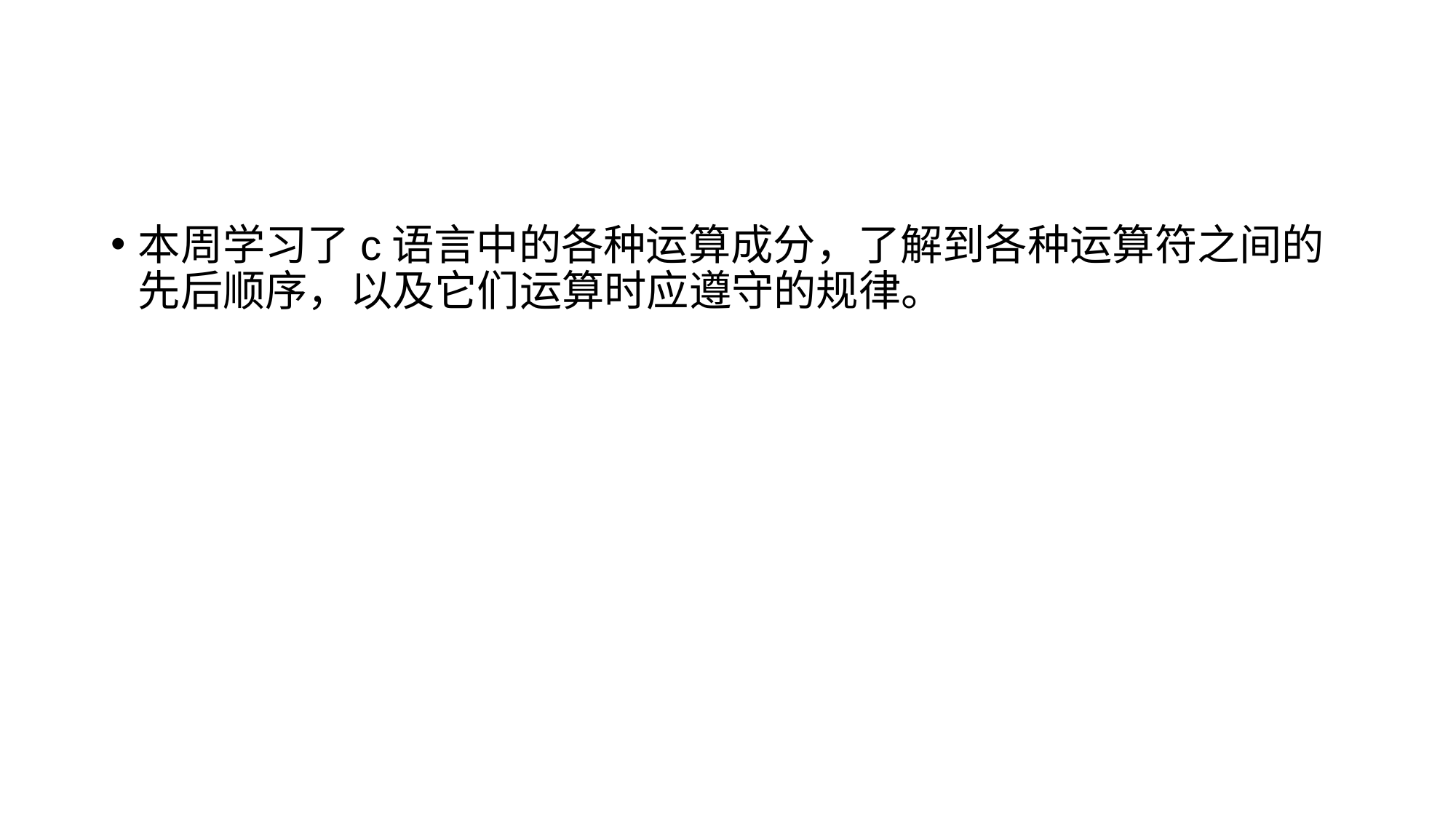

#
本周学习了c语言中的各种运算成分，了解到各种运算符之间的先后顺序，以及它们运算时应遵守的规律。